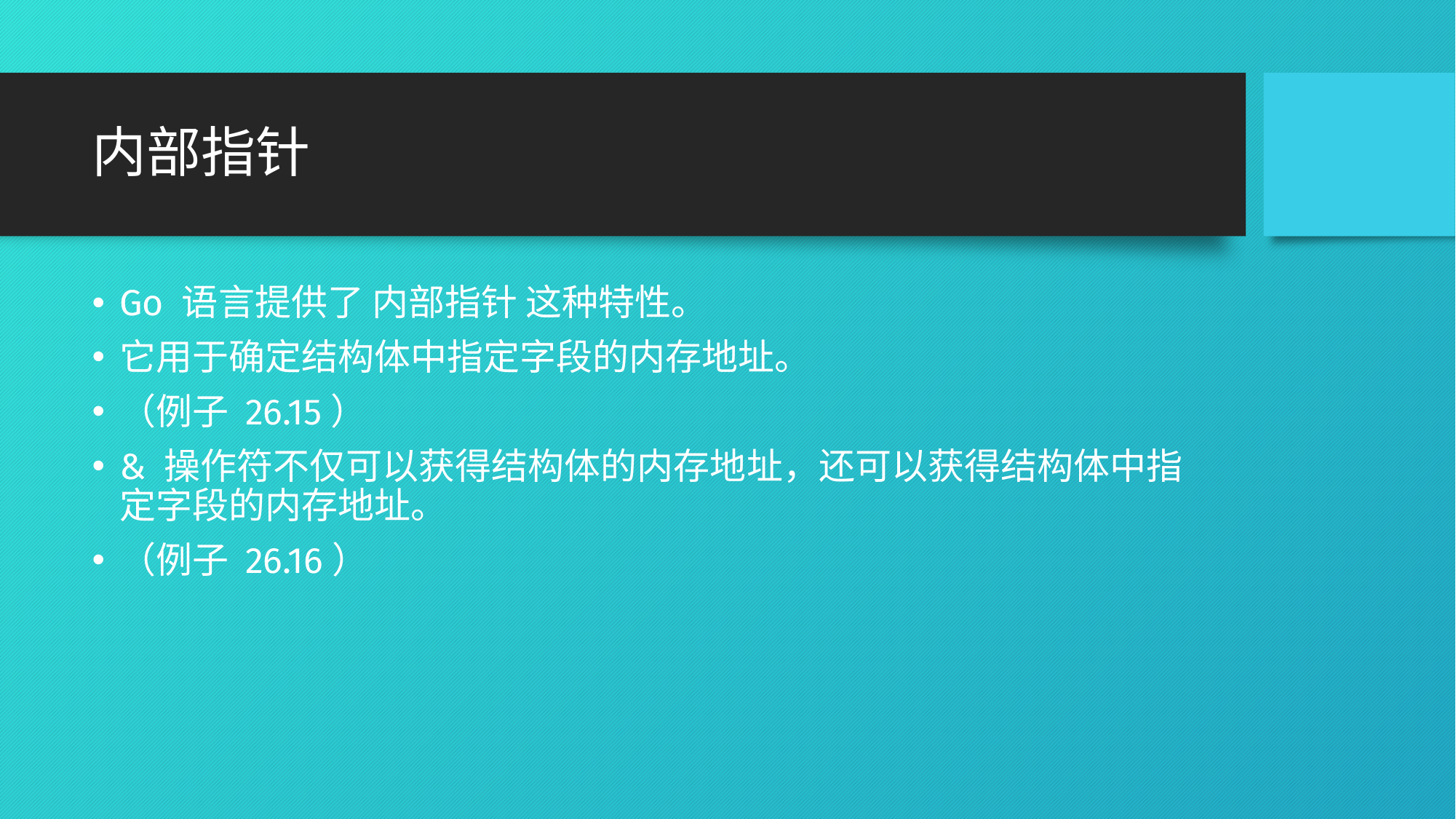

# 内部指针
Go 语言提供了 内部指针 这种特性。
它用于确定结构体中指定字段的内存地址。
（例子 26.15）
& 操作符不仅可以获得结构体的内存地址，还可以获得结构体中指定字段的内存地址。
（例子 26.16）